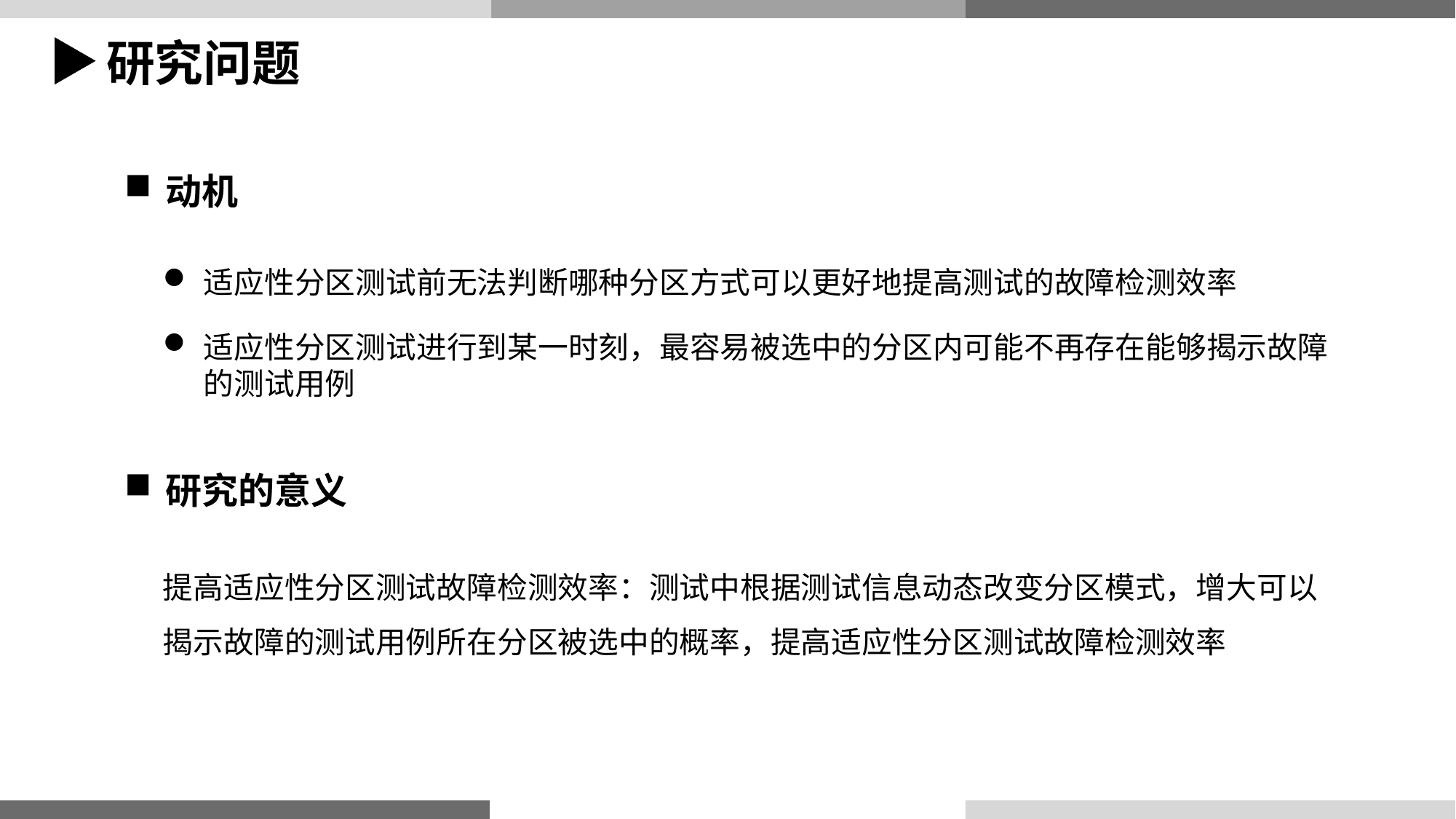

研究问题

动机
适应性分区测试前无法判断哪种分区方式可以更好地提高测试的故障检测效率
适应性分区测试进行到某一时刻，最容易被选中的分区内可能不再存在能够揭示故障的测试用例
研究的意义
提高适应性分区测试故障检测效率：测试中根据测试信息动态改变分区模式，增大可以揭示故障的测试用例所在分区被选中的概率，提高适应性分区测试故障检测效率